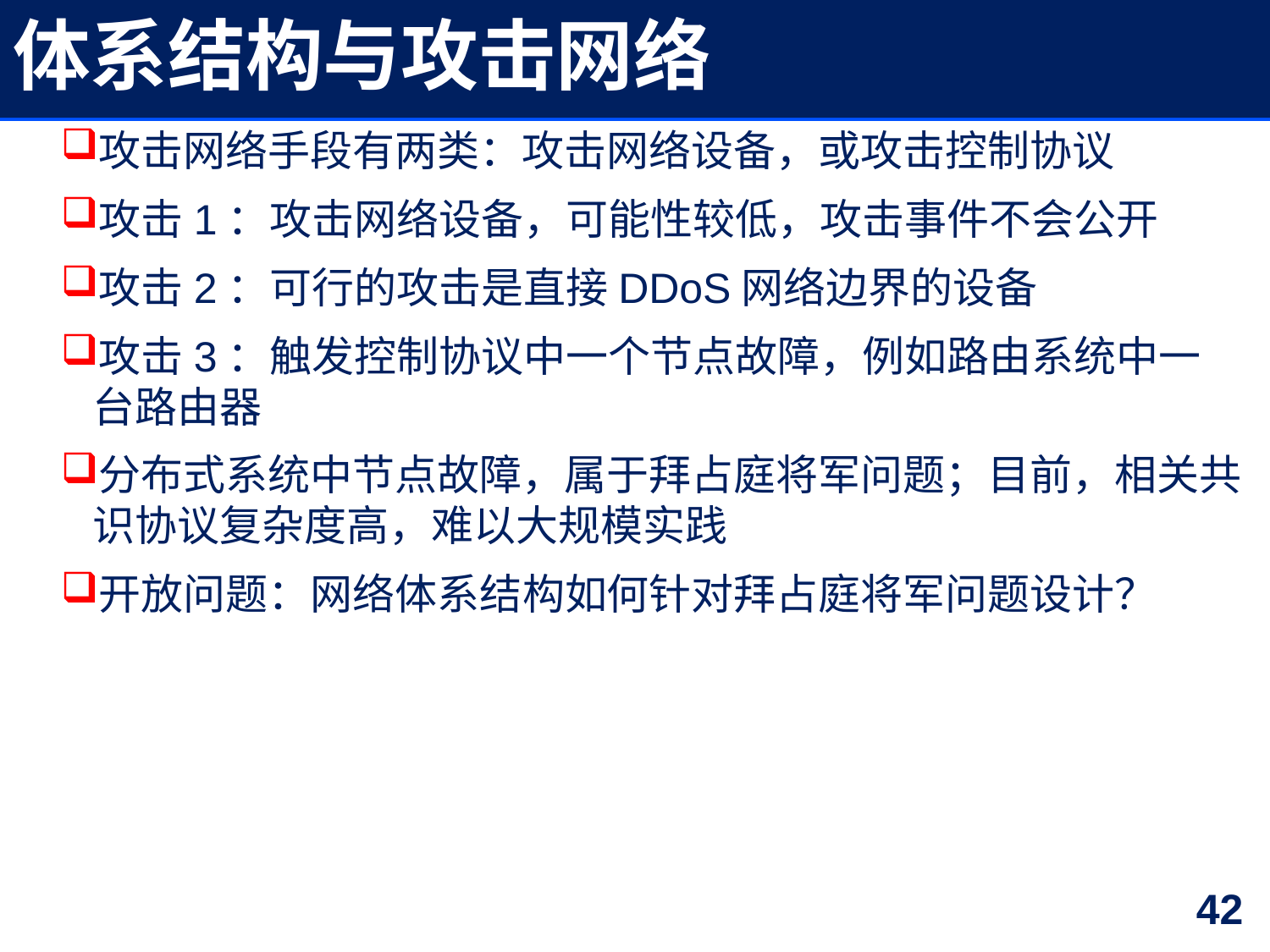

# 体系结构与攻击网络
攻击网络手段有两类：攻击网络设备，或攻击控制协议
攻击1：攻击网络设备，可能性较低，攻击事件不会公开
攻击2：可行的攻击是直接DDoS网络边界的设备
攻击3：触发控制协议中一个节点故障，例如路由系统中一台路由器
分布式系统中节点故障，属于拜占庭将军问题；目前，相关共识协议复杂度高，难以大规模实践
开放问题：网络体系结构如何针对拜占庭将军问题设计？

42